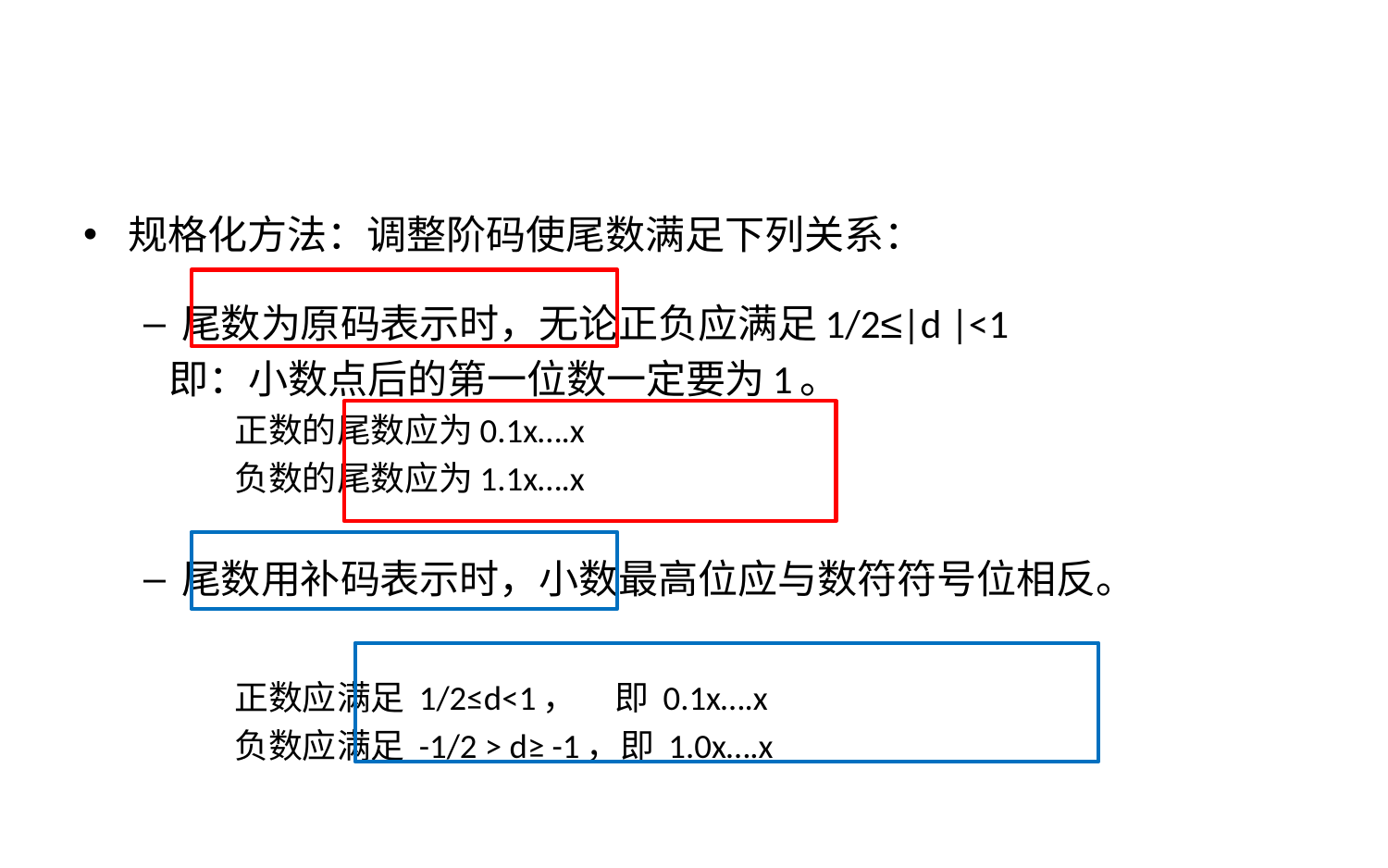

#
规格化方法：调整阶码使尾数满足下列关系：
尾数为原码表示时，无论正负应满足1/2≤|d |<1
  即：小数点后的第一位数一定要为1。
		正数的尾数应为0.1x….x
		负数的尾数应为1.1x….x

尾数用补码表示时，小数最高位应与数符符号位相反。

		正数应满足 1/2≤d<1，     即 0.1x….x
		负数应满足 -1/2 > d≥ -1，即 1.0x….x